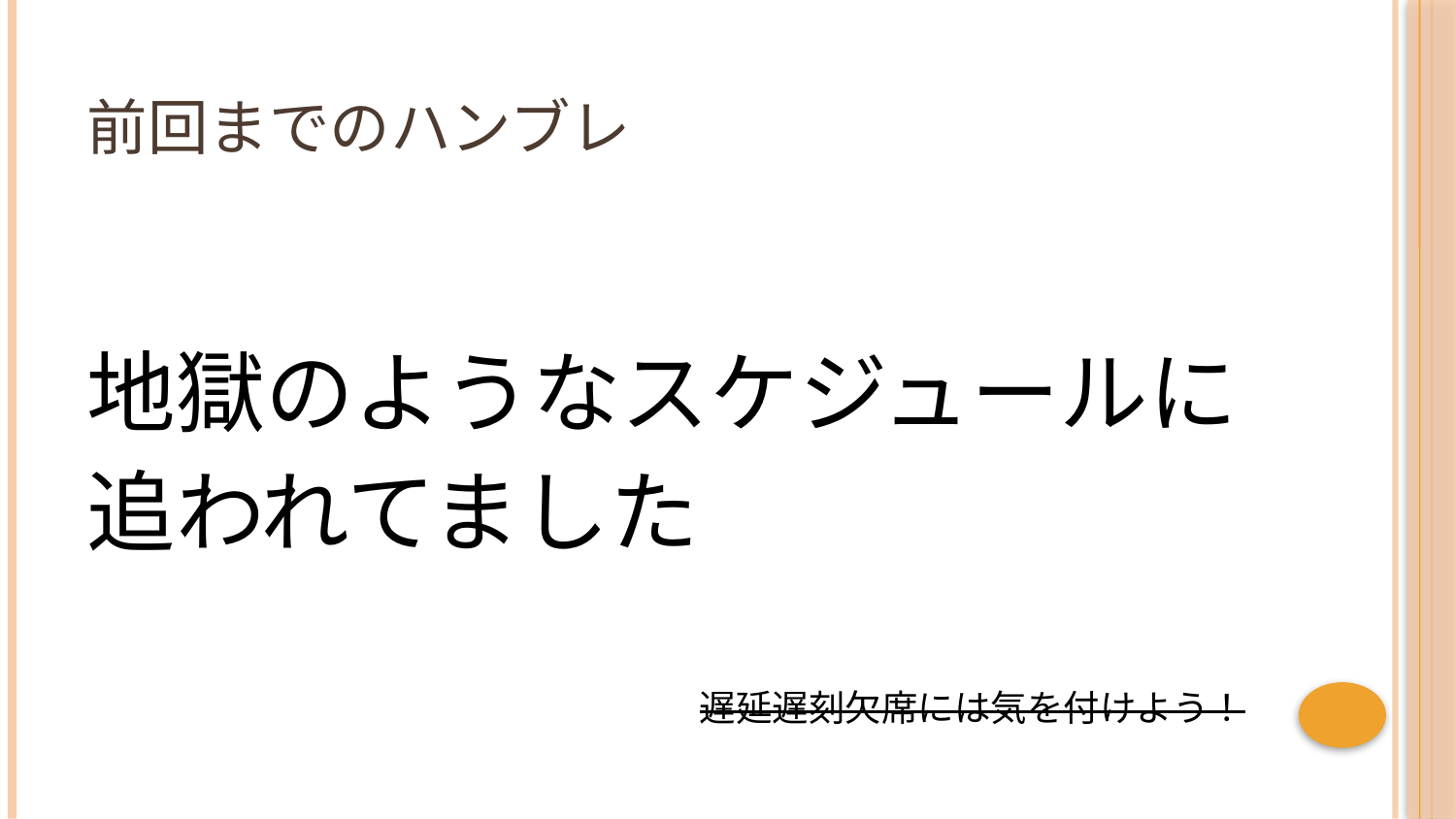

# 前回までのハンブレ
地獄のようなスケジュールに
追われてました
遅延遅刻欠席には気を付けよう！